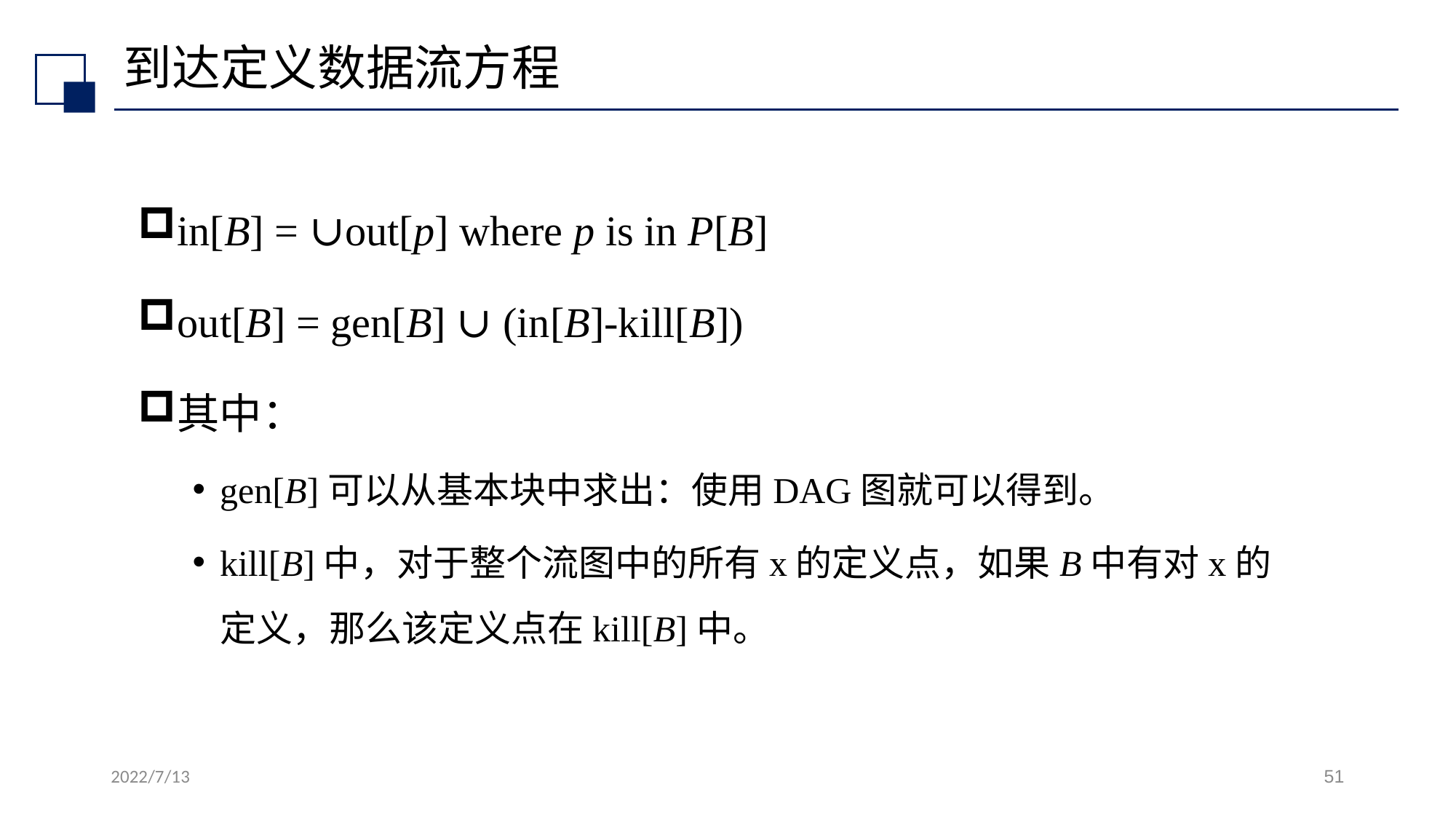

# 到达定义数据流方程
in[B] = ∪out[p] where p is in P[B]
out[B] = gen[B] ∪ (in[B]-kill[B])
其中：
gen[B]可以从基本块中求出：使用DAG图就可以得到。
kill[B]中，对于整个流图中的所有x的定义点，如果B中有对x的定义，那么该定义点在kill[B]中。
2022/7/13
51